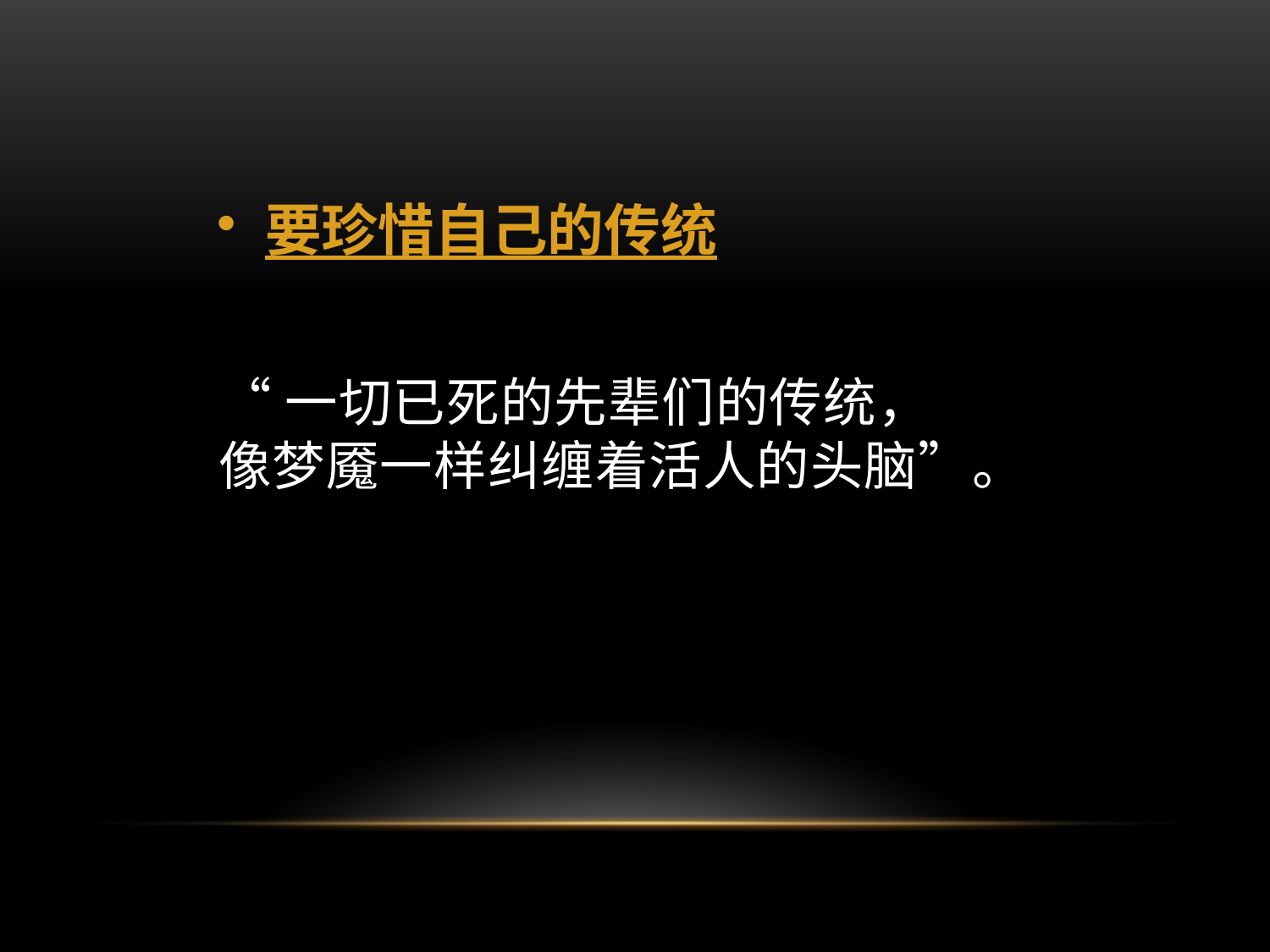

# “一切已死的先辈们的传统， 像梦魇一样纠缠着活人的头脑”。
要珍惜自己的传统